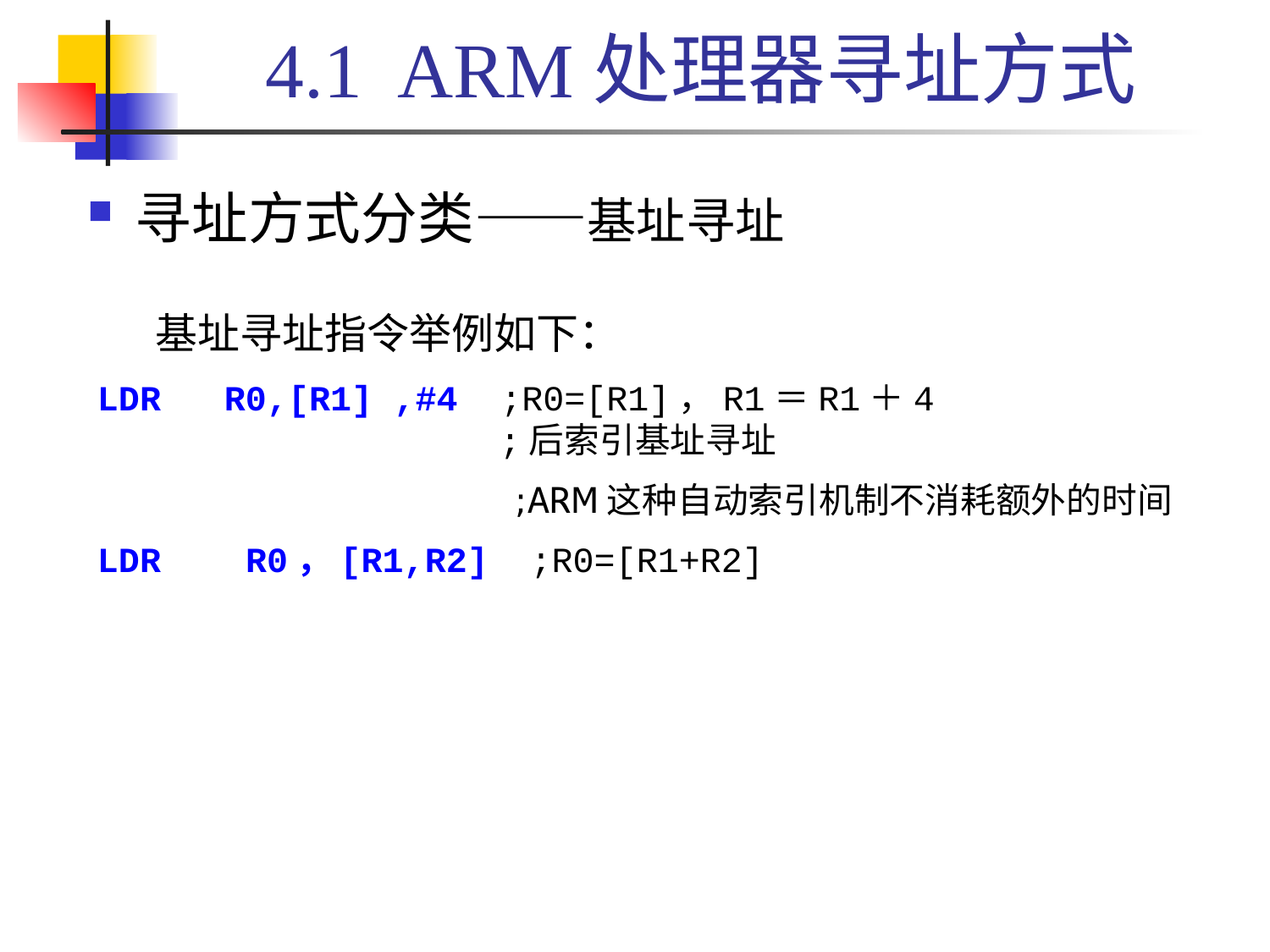

# 4.1  ARM处理器寻址方式
寻址方式分类——基址寻址
     基址寻址指令举例如下：
LDR	R0,[R1] ,#4  ;R0=[R1]，R1＝R1＋4		      	             ;后索引基址寻址
                                      ;ARM这种自动索引机制不消耗额外的时间
LDR    R0，[R1,R2]  ;R0=[R1+R2]